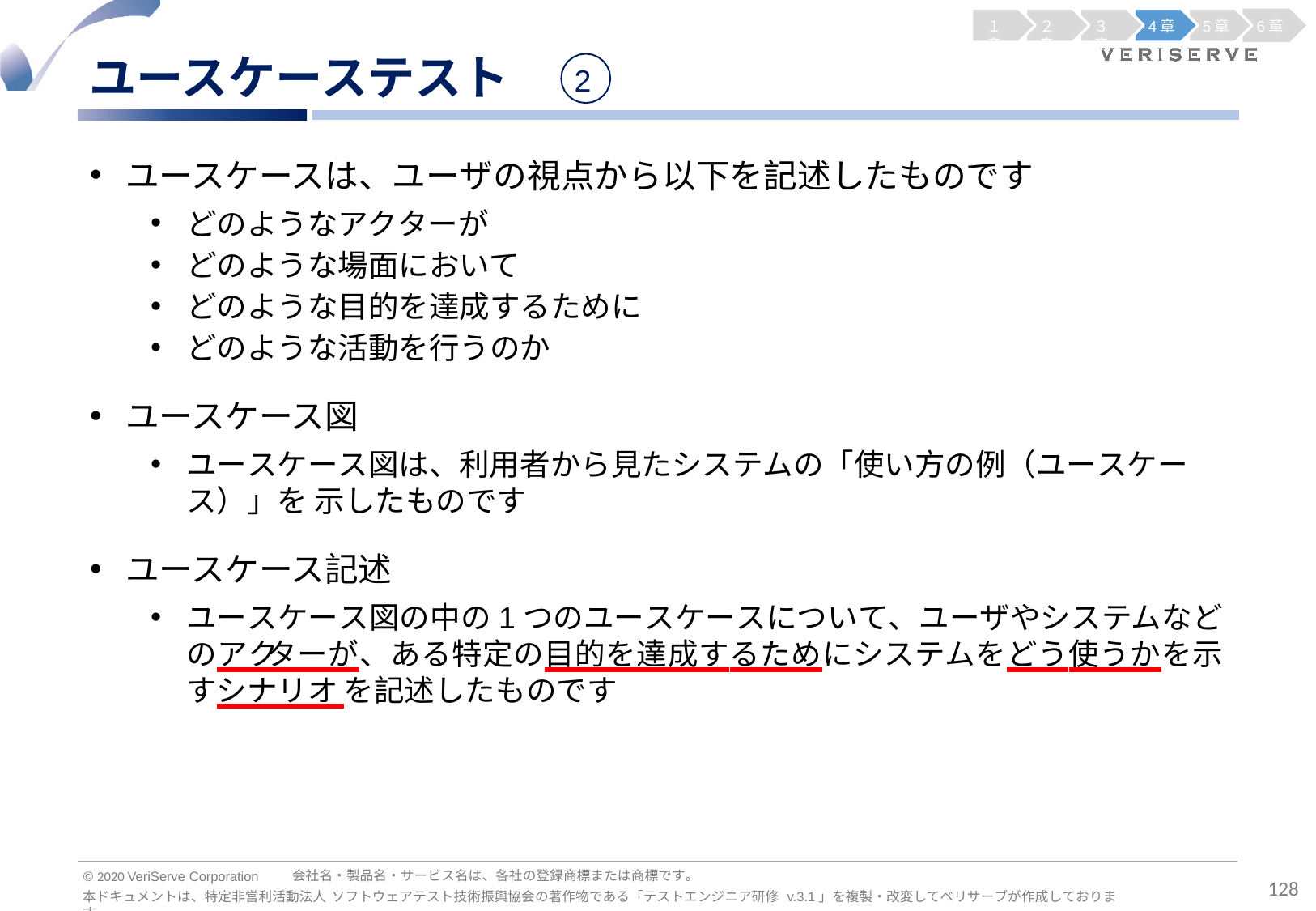

１章
２章
３章
4章
5章
6章
ユースケーステスト

2
ユースケースは、ユーザの視点から以下を記述したものです
どのようなアクターが
どのような場面において
どのような目的を達成するために
どのような活動を行うのか

ユースケース図
ユースケース図は、利用者から見たシステムの「使い方の例（ユースケース）」を 示したものです

ユースケース記述
ユースケース図の中の1つのユースケースについて、ユーザやシステムなどのアク ターが、ある特定の目的を達成するためにシステムをどう使うかを示すシナリオ を記述したものです
会社名・製品名・サービス名は、各社の登録商標または商標です。
© 2020 VeriServe Corporation
128
本ドキュメントは、特定非営利活動法人 ソフトウェアテスト技術振興協会の著作物である「テストエンジニア研修 v.3.1」を複製・改変してベリサーブが作成しております。